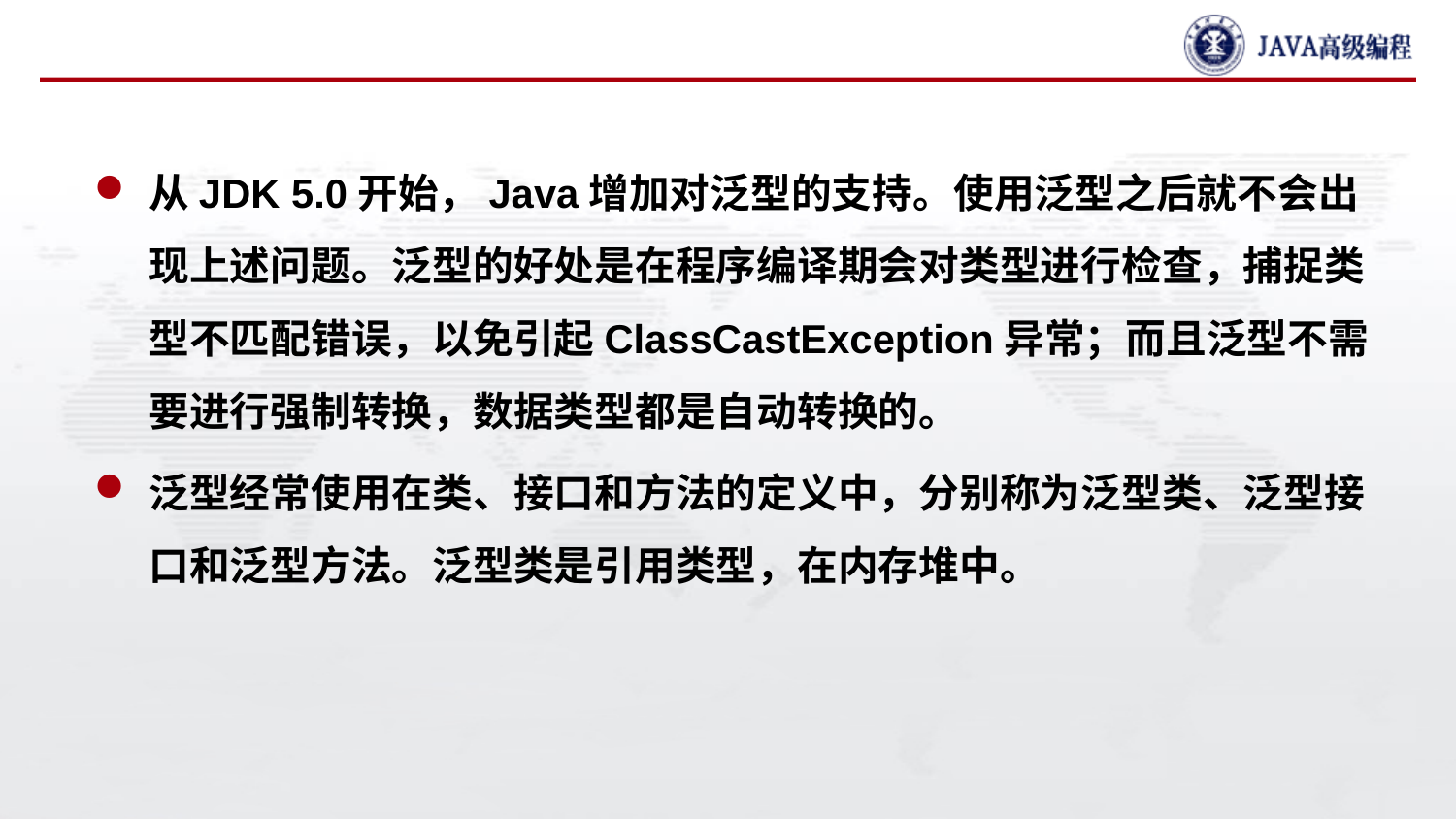

#
从JDK 5.0开始，Java增加对泛型的支持。使用泛型之后就不会出现上述问题。泛型的好处是在程序编译期会对类型进行检查，捕捉类型不匹配错误，以免引起ClassCastException异常；而且泛型不需要进行强制转换，数据类型都是自动转换的。
泛型经常使用在类、接口和方法的定义中，分别称为泛型类、泛型接口和泛型方法。泛型类是引用类型，在内存堆中。